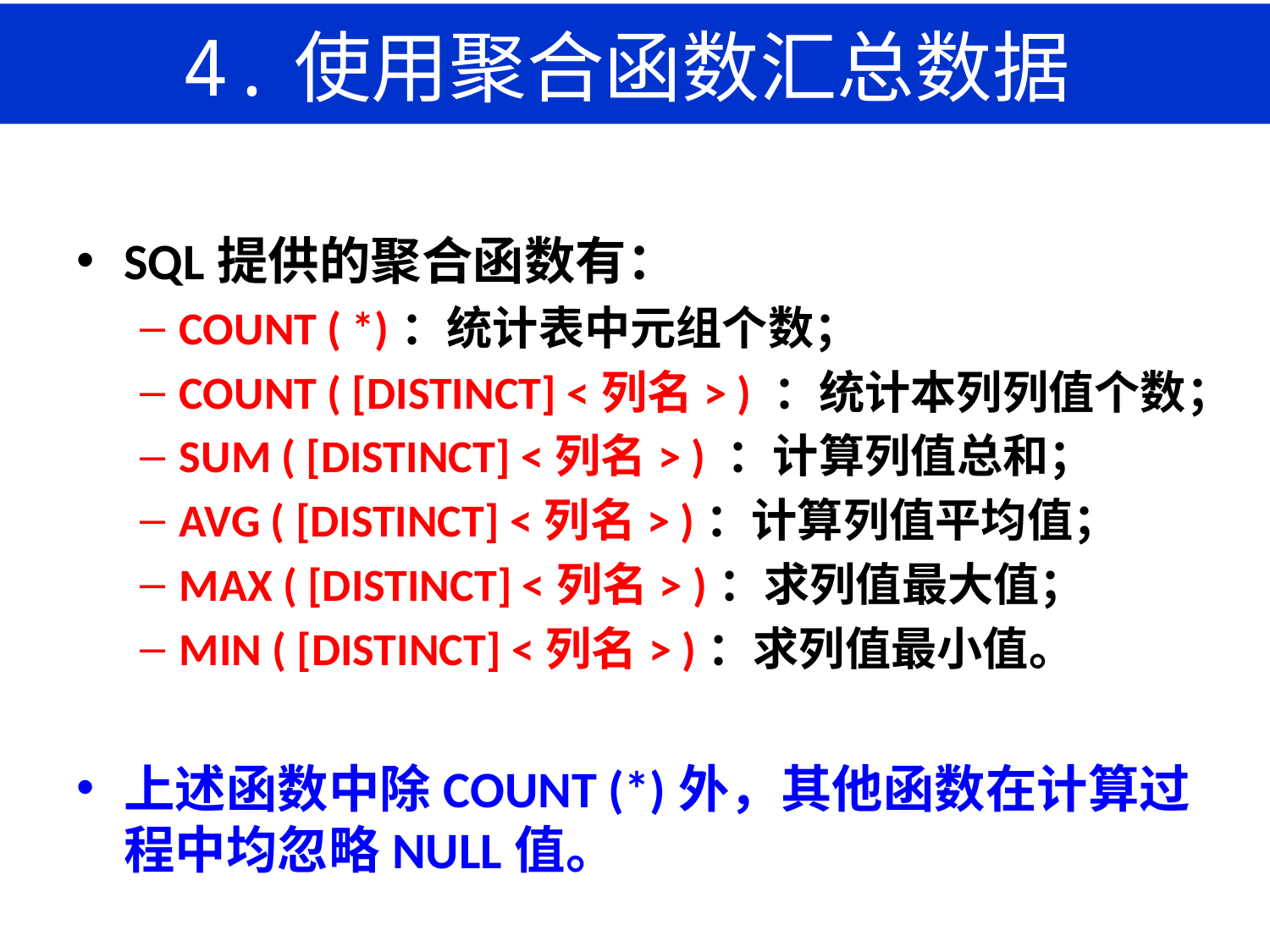

# 4.使用聚合函数汇总数据
SQL提供的聚合函数有：
COUNT ( *)：统计表中元组个数；
COUNT ( [DISTINCT] <列名> ) ：统计本列列值个数；
SUM ( [DISTINCT] <列名> ) ：计算列值总和；
AVG ( [DISTINCT] <列名> )：计算列值平均值；
MAX ( [DISTINCT] <列名> )：求列值最大值；
MIN ( [DISTINCT] <列名> )：求列值最小值。

上述函数中除COUNT (*)外，其他函数在计算过程中均忽略NULL值。